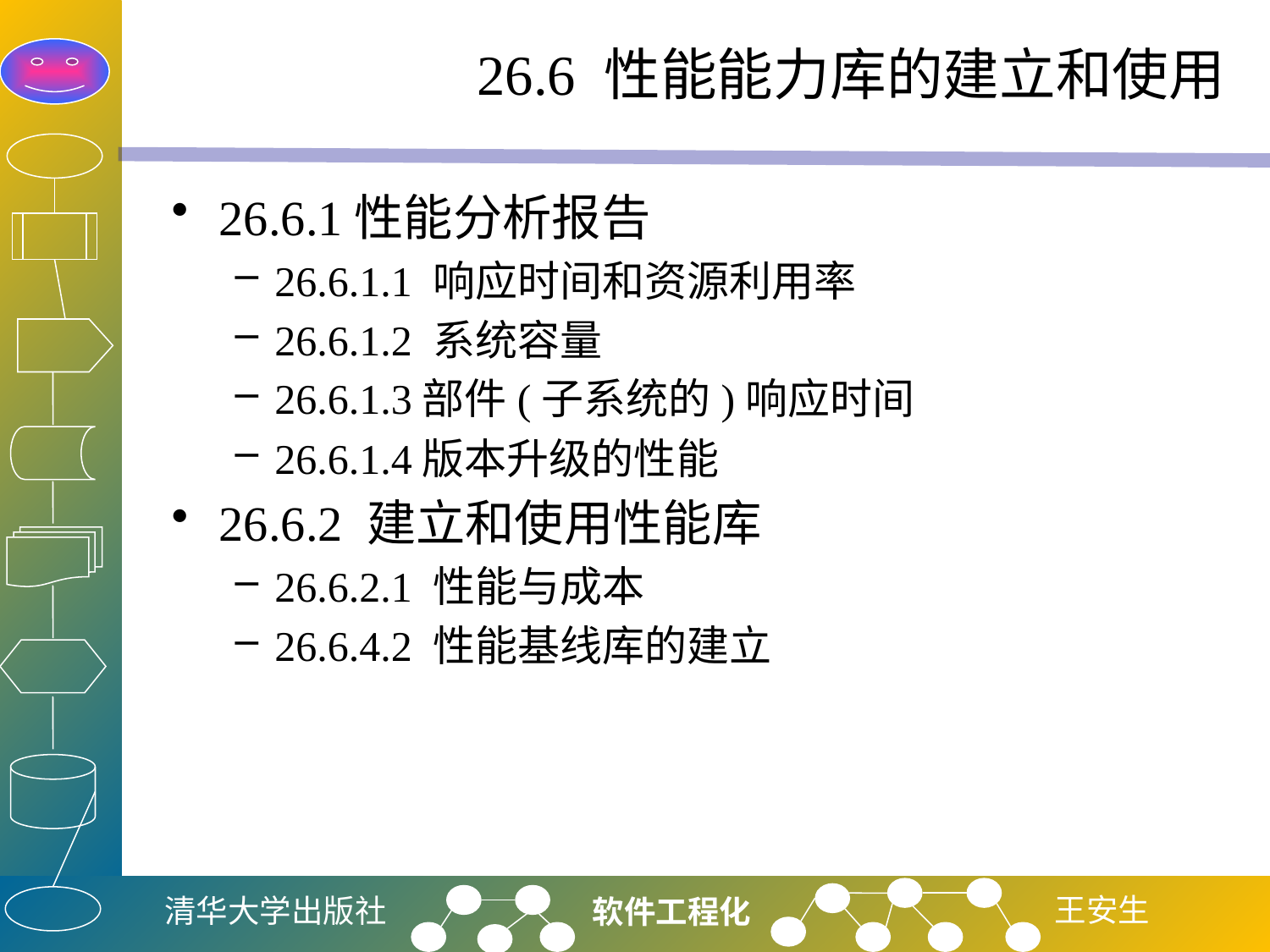

# 26.6 性能能力库的建立和使用
26.6.1性能分析报告
26.6.1.1 响应时间和资源利用率
26.6.1.2 系统容量
26.6.1.3部件(子系统的)响应时间
26.6.1.4版本升级的性能
26.6.2 建立和使用性能库
26.6.2.1 性能与成本
26.6.4.2 性能基线库的建立